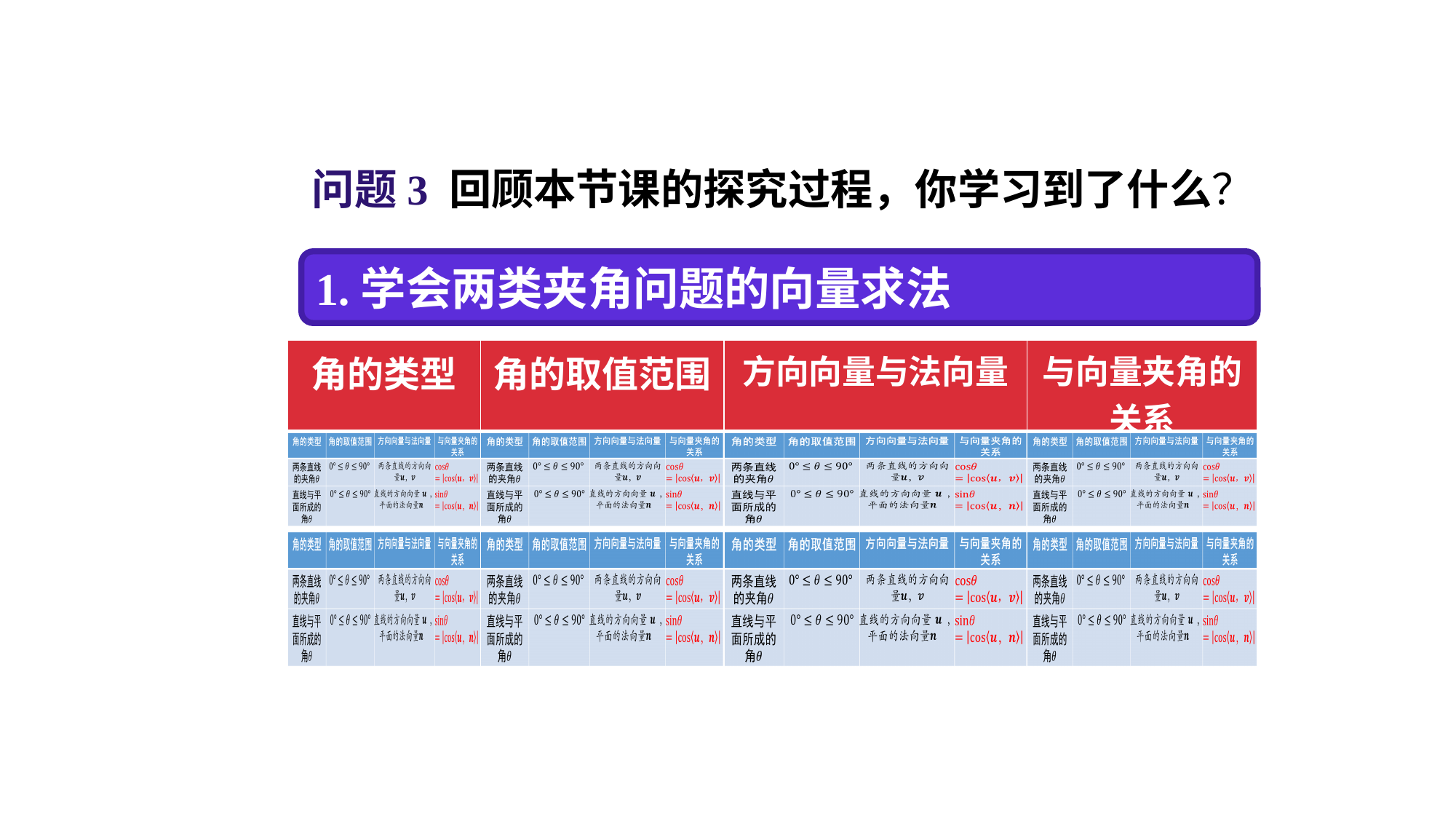

问题3 回顾本节课的探究过程，你学习到了什么？

1.学会两类夹角问题的向量求法
| 角的类型 | 角的取值范围 | 方向向量与法向量 | 与向量夹角的关系 |
| --- | --- | --- | --- |
|  |  |  |  |
|  |  |  |  |